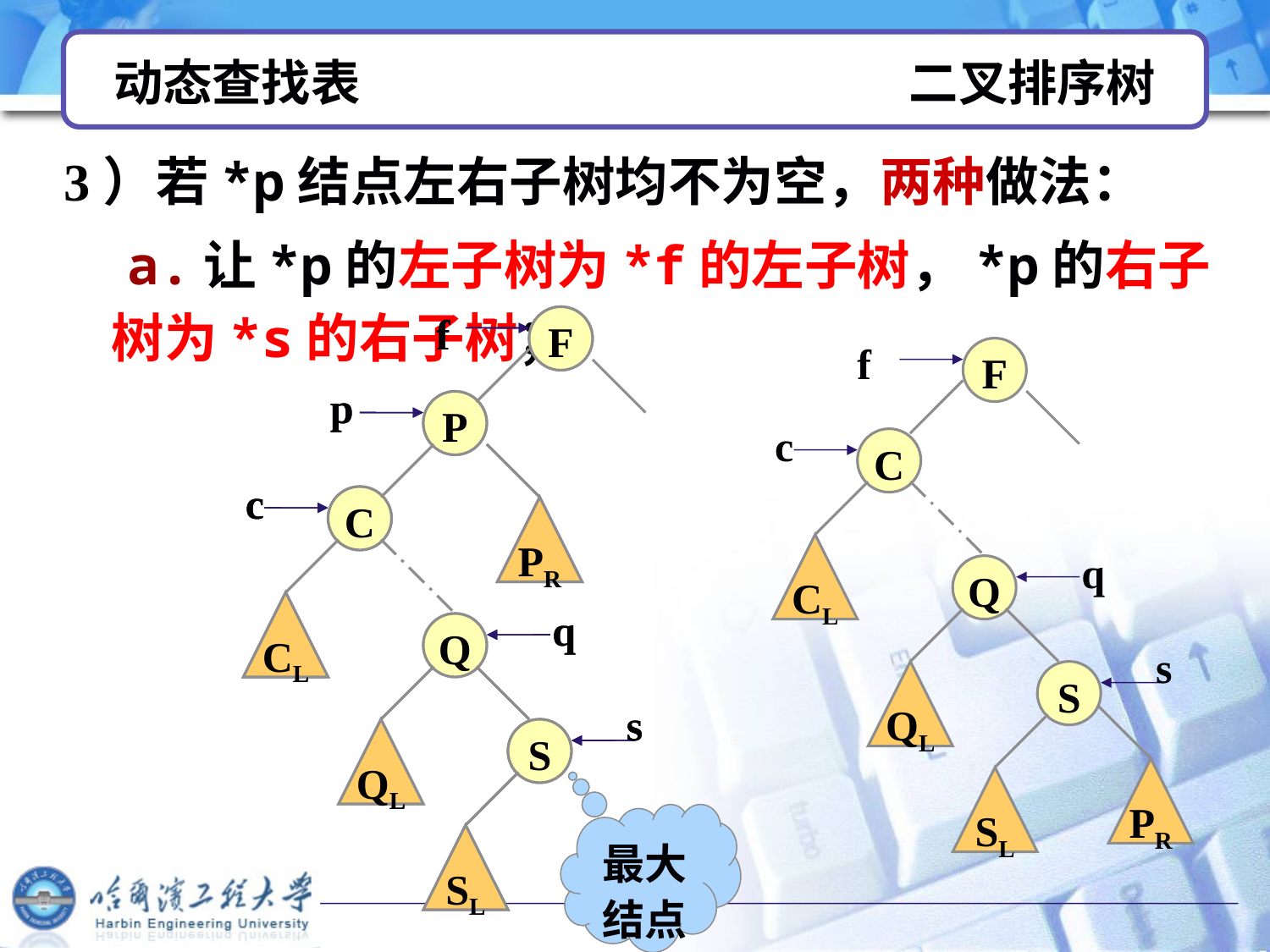

# 动态查找表                                                 二叉排序树
3）若*p结点左右子树均不为空，两种做法：
  a.让*p的左子树为*f的左子树，*p的右子树为*s的右子树；
f
F

p
P

c
C
PR

CL
q
Q

s
QL
S

SL
f
F

p
P

c
C
PR

CL
q
Q

s
QL
S

SL

f
F

c
C

CL
q
Q

s
QL
S

PR
SL
最大结点